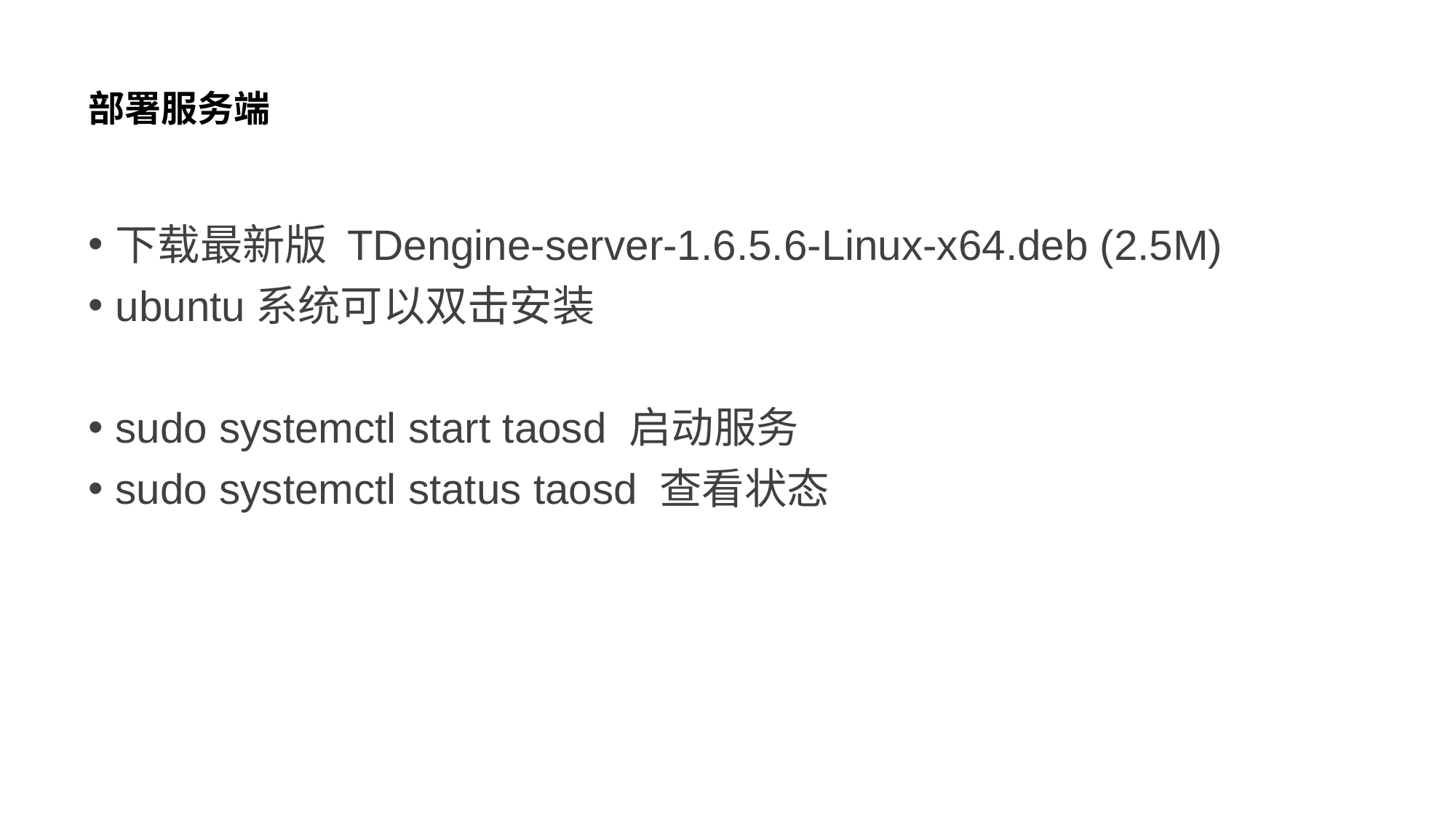

# 部署服务端
下载最新版 TDengine-server-1.6.5.6-Linux-x64.deb (2.5M)
ubuntu系统可以双击安装

sudo systemctl start taosd 启动服务
sudo systemctl status taosd 查看状态